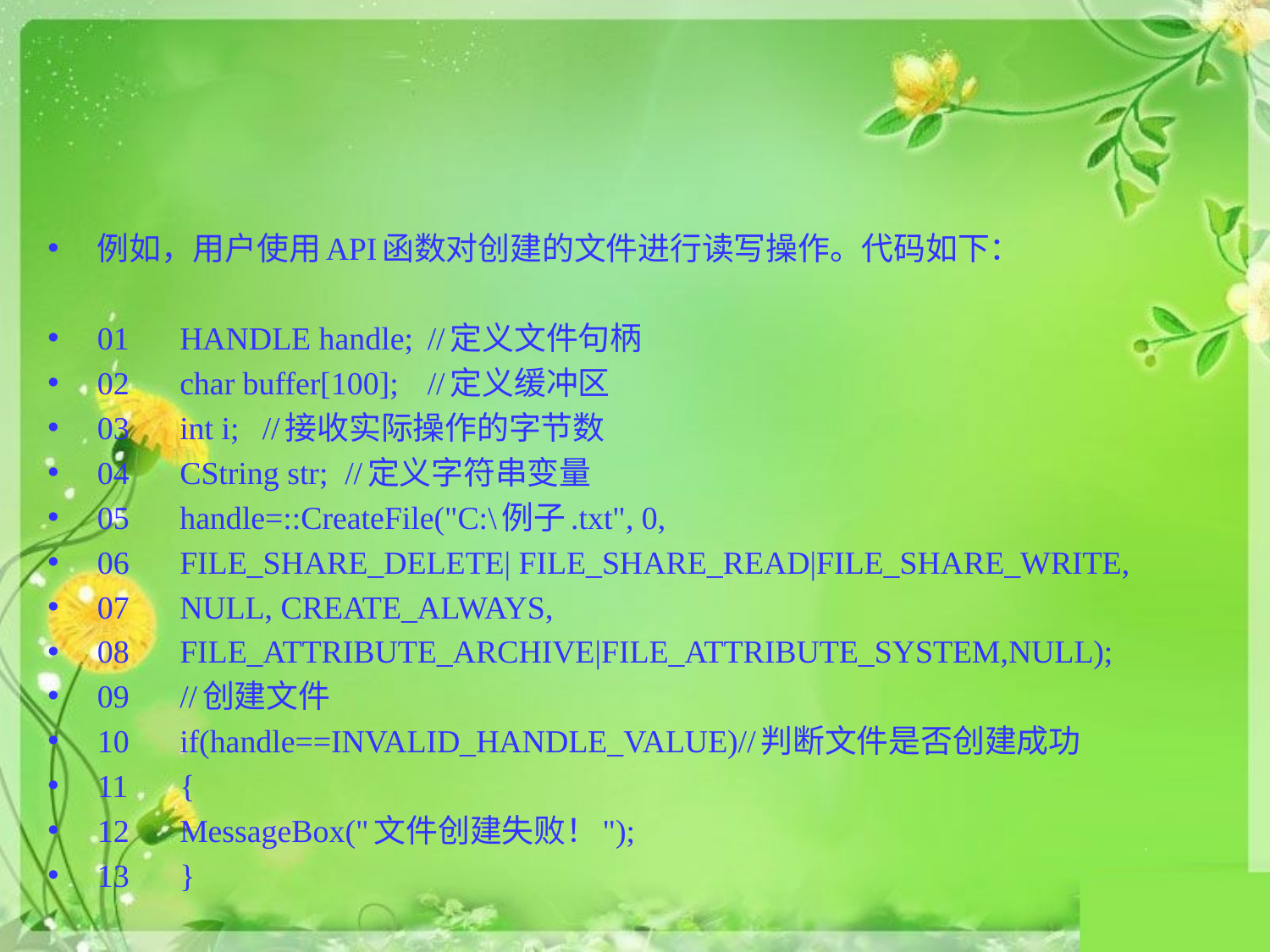

#
例如，用户使用API函数对创建的文件进行读写操作。代码如下：

01	HANDLE handle; 			//定义文件句柄
02	char buffer[100];			//定义缓冲区
03	int i;				//接收实际操作的字节数
04	CString str;			//定义字符串变量
05	handle=::CreateFile("C:\例子.txt", 0,
06	FILE_SHARE_DELETE| FILE_SHARE_READ|FILE_SHARE_WRITE,
07			NULL, CREATE_ALWAYS,
08			FILE_ATTRIBUTE_ARCHIVE|FILE_ATTRIBUTE_SYSTEM,NULL);
09			//创建文件
10	if(handle==INVALID_HANDLE_VALUE)//判断文件是否创建成功
11	{
12		MessageBox("文件创建失败！");
13	}